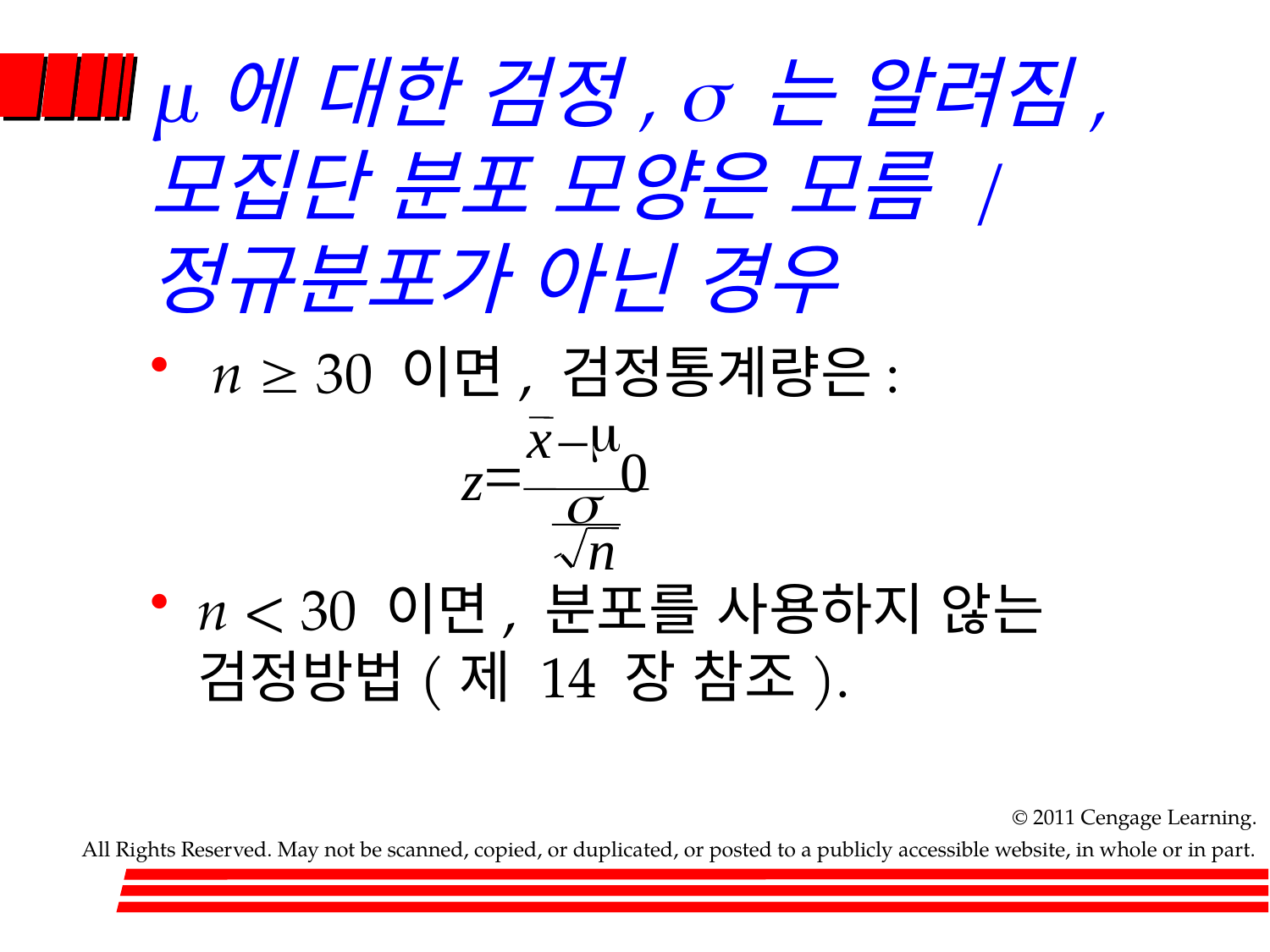

# µ에 대한 검정, σ 는 알려짐,  모집단 분포 모양은 모름 / 정규분포가 아닌 경우
 n ≥ 30 이면, 검정통계량은:

n < 30 이면, 분포를 사용하지 않는 검정방법(제 14 장 참조).
μ
x
–

0
=
z
σ

n

		           © 2011 Cengage Learning.
All Rights Reserved. May not be scanned, copied, or duplicated, or posted to a publicly accessible website, in whole or in part.